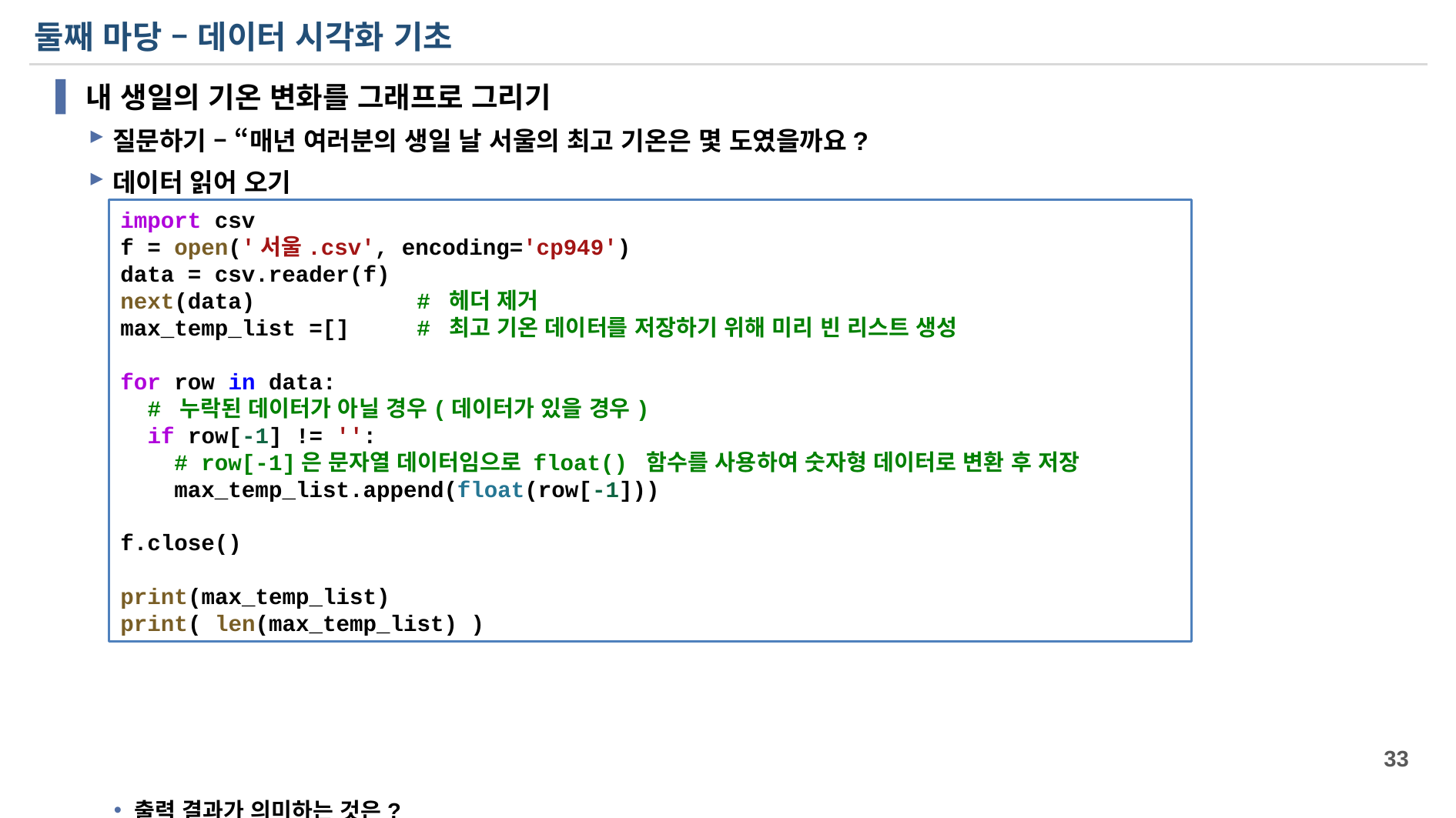

# 둘째 마당 – 데이터 시각화 기초
내 생일의 기온 변화를 그래프로 그리기
질문하기 – “매년 여러분의 생일 날 서울의 최고 기온은 몇 도였을까요?
데이터 읽어 오기

출력 결과가 의미하는 것은?
최고 기온 데이터가 누락된 날을 제외하고 모든 날의 최고 기온 값을 리스트에 담았음
그 리스트의 길이가 41047개, 즉 41047일에 대한 최고 기온 값을 갖고 있는 리스트!
import csv
f = open('서울.csv', encoding='cp949')
data = csv.reader(f)
next(data)            # 헤더 제거
max_temp_list =[]     # 최고 기온 데이터를 저장하기 위해 미리 빈 리스트 생성
for row in data:
  # 누락된 데이터가 아닐 경우(데이터가 있을 경우)
  if row[-1] != '':
    # row[-1]은 문자열 데이터임으로 float() 함수를 사용하여 숫자형 데이터로 변환 후 저장
    max_temp_list.append(float(row[-1]))
f.close()
print(max_temp_list)
print( len(max_temp_list) )
33